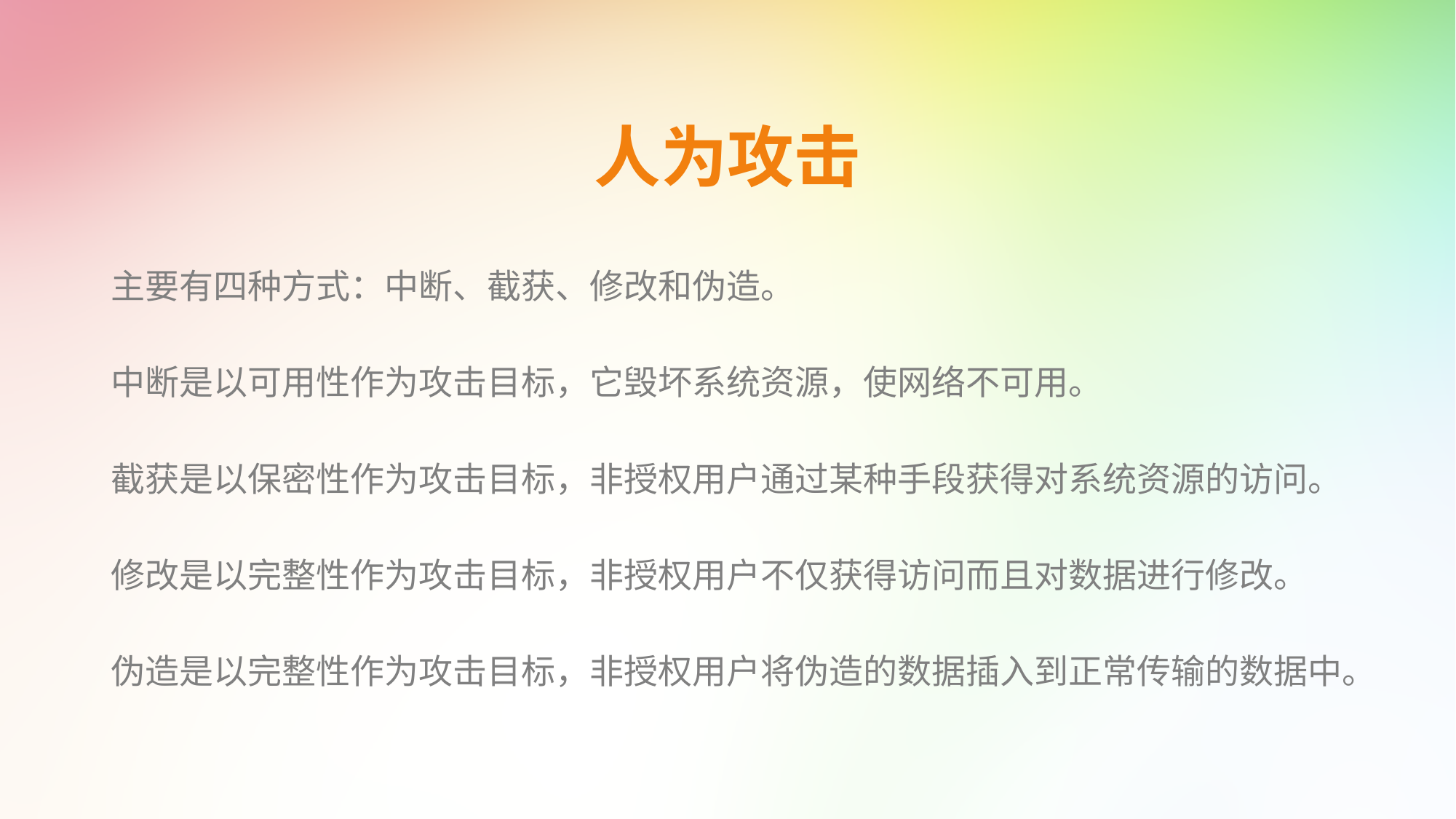

# 人为攻击
主要有四种方式：中断、截获、修改和伪造。
中断是以可用性作为攻击目标，它毁坏系统资源，使网络不可用。
截获是以保密性作为攻击目标，非授权用户通过某种手段获得对系统资源的访问。
修改是以完整性作为攻击目标，非授权用户不仅获得访问而且对数据进行修改。
伪造是以完整性作为攻击目标，非授权用户将伪造的数据插入到正常传输的数据中。